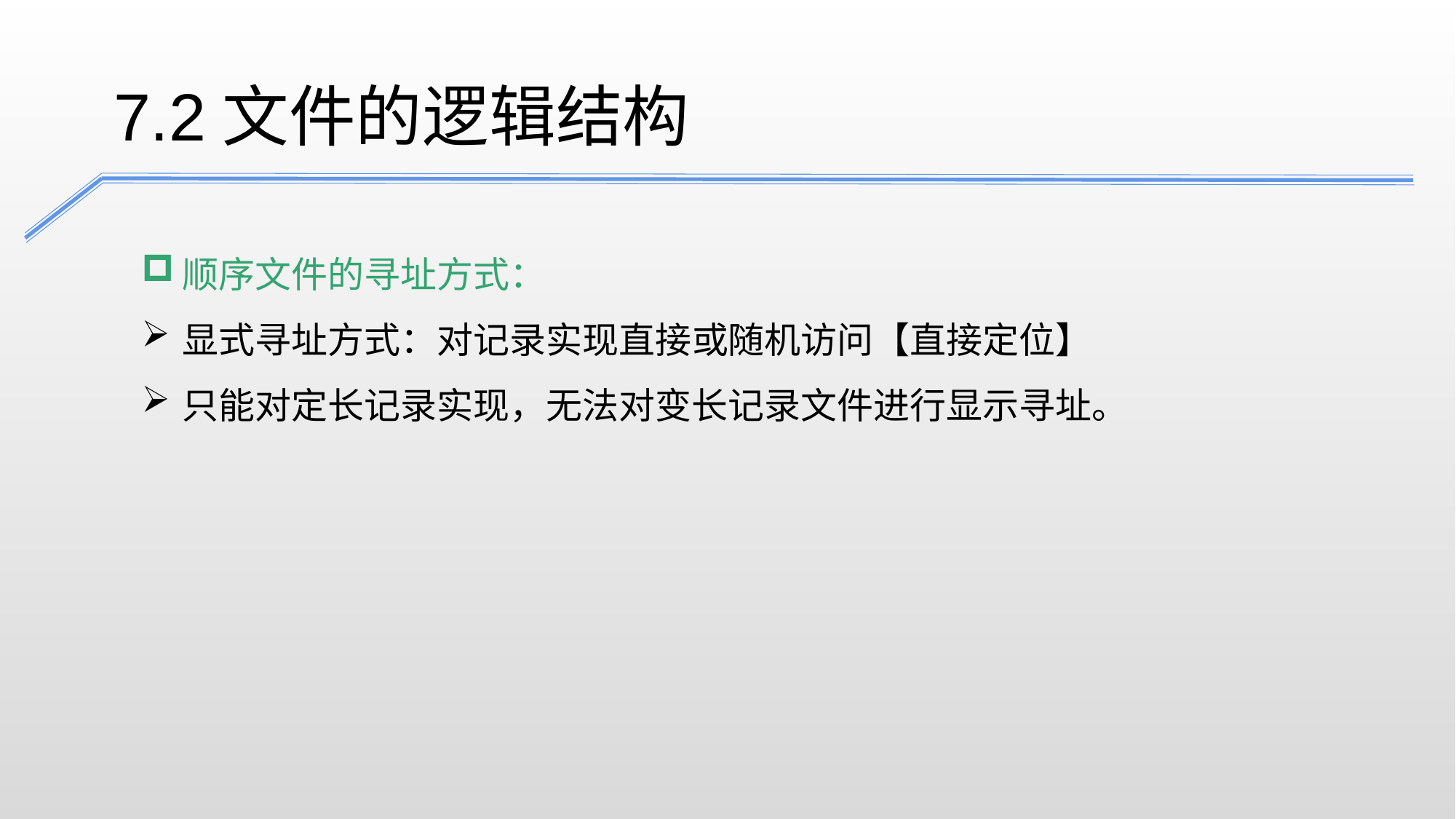

7.2文件的逻辑结构
顺序文件的寻址方式：
显式寻址方式：对记录实现直接或随机访问【直接定位】
只能对定长记录实现，无法对变长记录文件进行显示寻址。